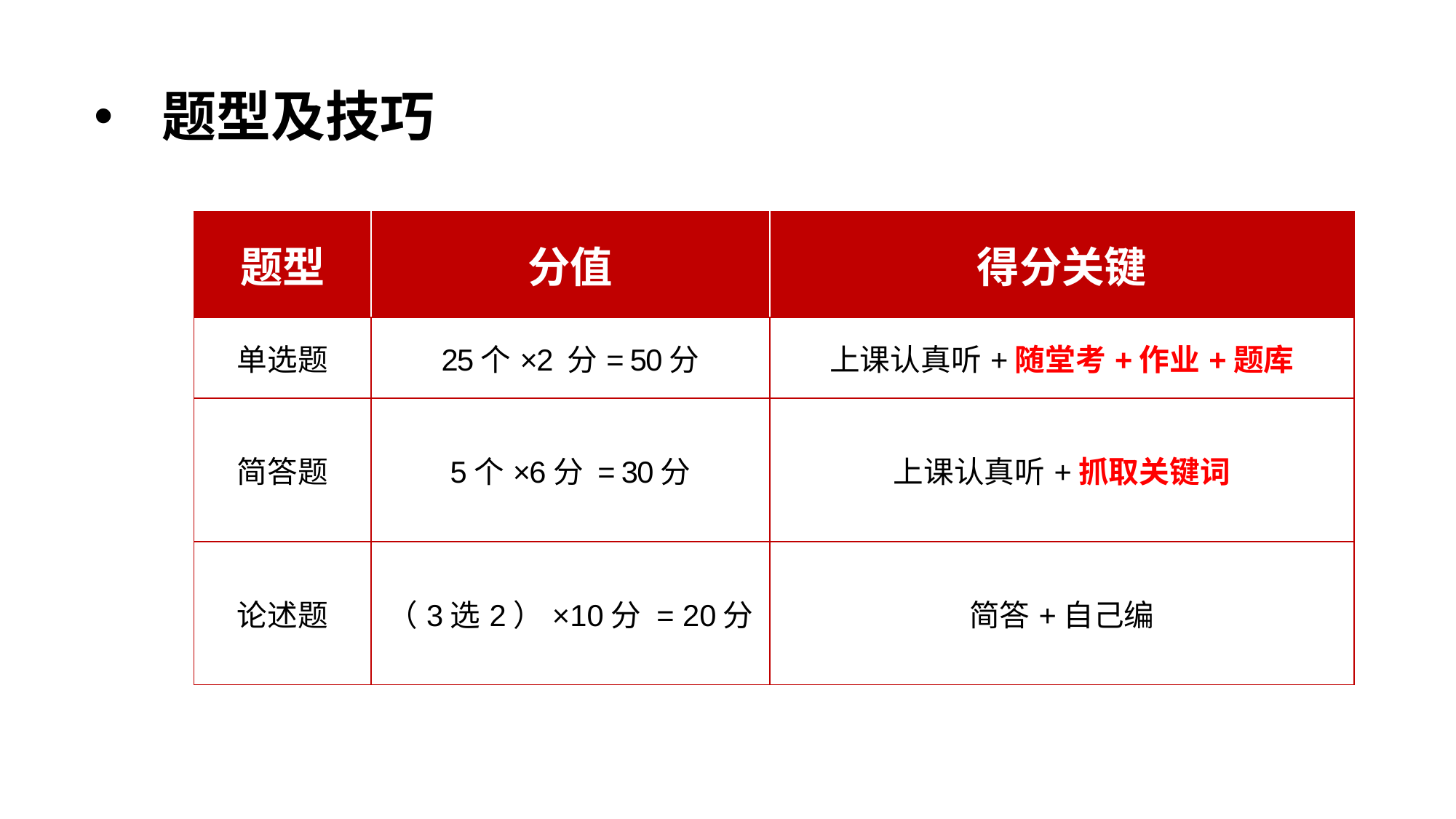

# 题型及技巧
| 题型 | 分值 | 得分关键 |
| --- | --- | --- |
| 单选题 | 25个×2 分= 50分 | 上课认真听+随堂考+作业+题库 |
| 简答题 | 5个×6分 = 30分 | 上课认真听+抓取关键词 |
| 论述题 | （3选2）×10分 = 20分 | 简答+自己编 |